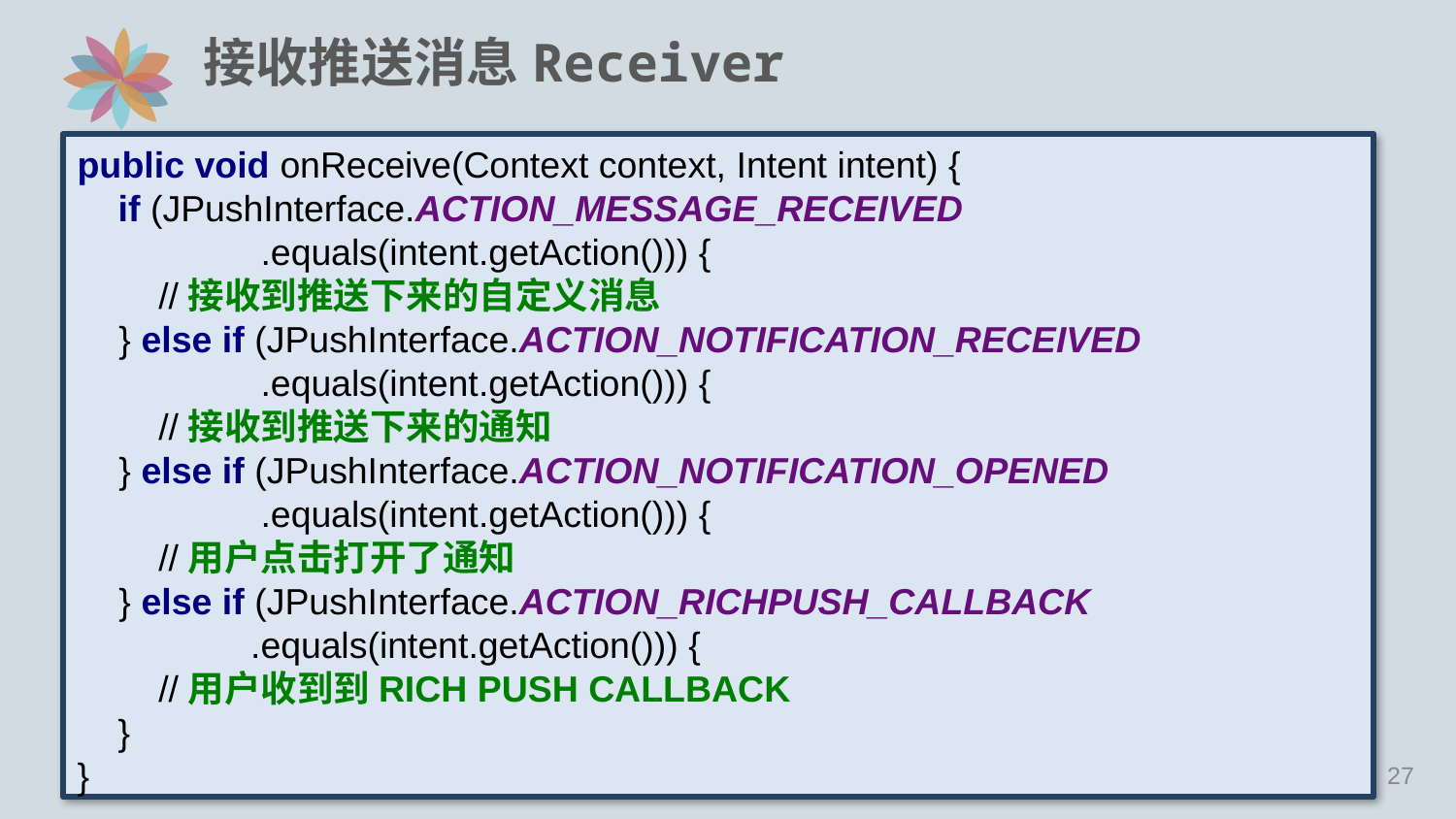

# 接收推送消息Receiver
public void onReceive(Context context, Intent intent) {
    if (JPushInterface.ACTION_MESSAGE_RECEIVED
                  .equals(intent.getAction())) {
        //接收到推送下来的自定义消息
    } else if (JPushInterface.ACTION_NOTIFICATION_RECEIVED
                  .equals(intent.getAction())) {
        //接收到推送下来的通知
    } else if (JPushInterface.ACTION_NOTIFICATION_OPENED
                  .equals(intent.getAction())) {
        //用户点击打开了通知
    } else if (JPushInterface.ACTION_RICHPUSH_CALLBACK
                 .equals(intent.getAction())) {
        //用户收到到RICH PUSH CALLBACK
    }
}

27